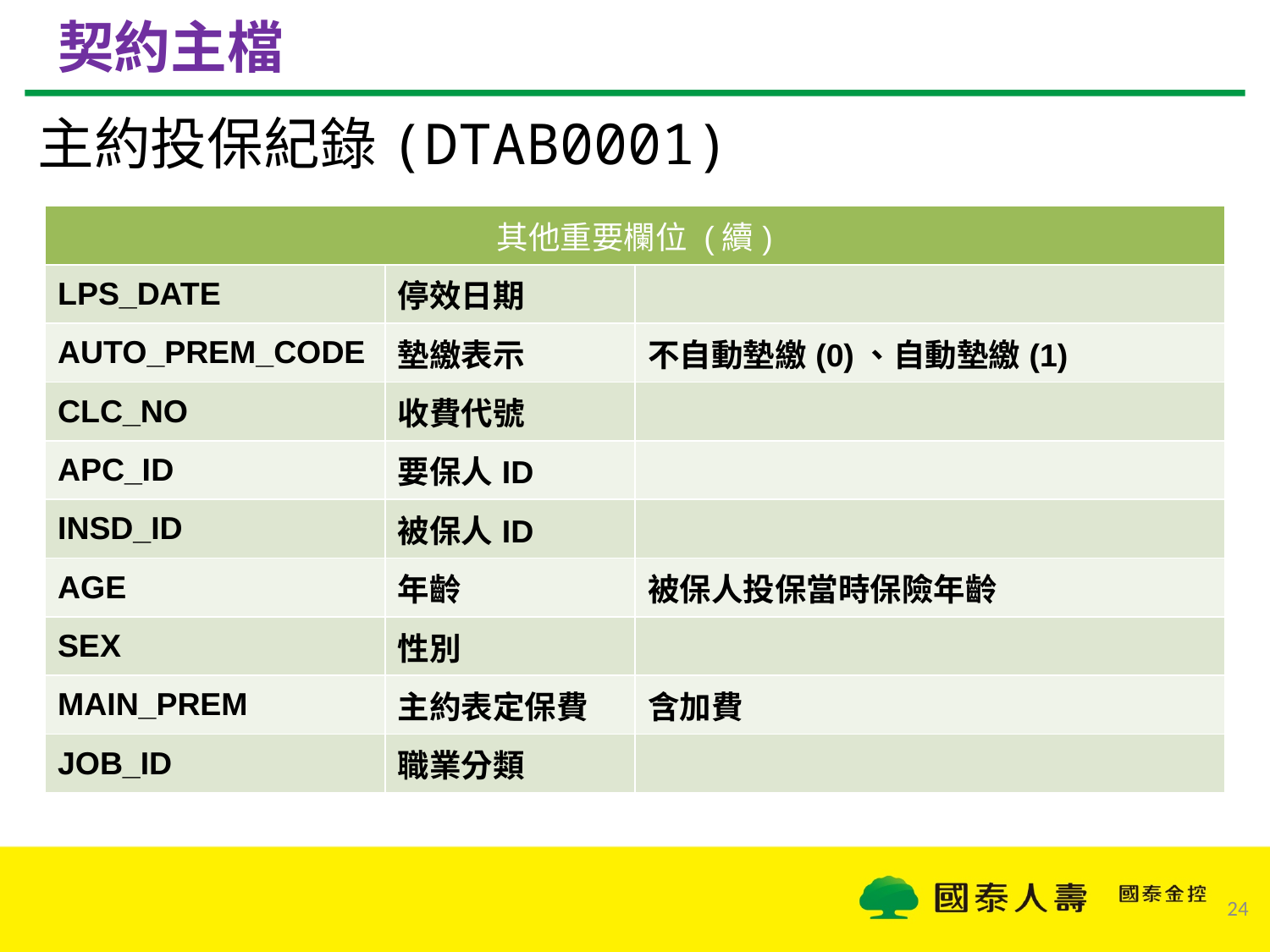

# 契約主檔

主約投保紀錄(DTAB0001)
| 其他重要欄位 (續) |  |  |
| --- | --- | --- |
| LPS\_DATE | 停效日期 |  |
| AUTO\_PREM\_CODE | 墊繳表示 | 不自動墊繳(0)、自動墊繳(1) |
| CLC\_NO | 收費代號 |  |
| APC\_ID | 要保人ID |  |
| INSD\_ID | 被保人ID |  |
| AGE | 年齡 | 被保人投保當時保險年齡 |
| SEX | 性別 |  |
| MAIN\_PREM | 主約表定保費 | 含加費 |
| JOB\_ID | 職業分類 |  |
24